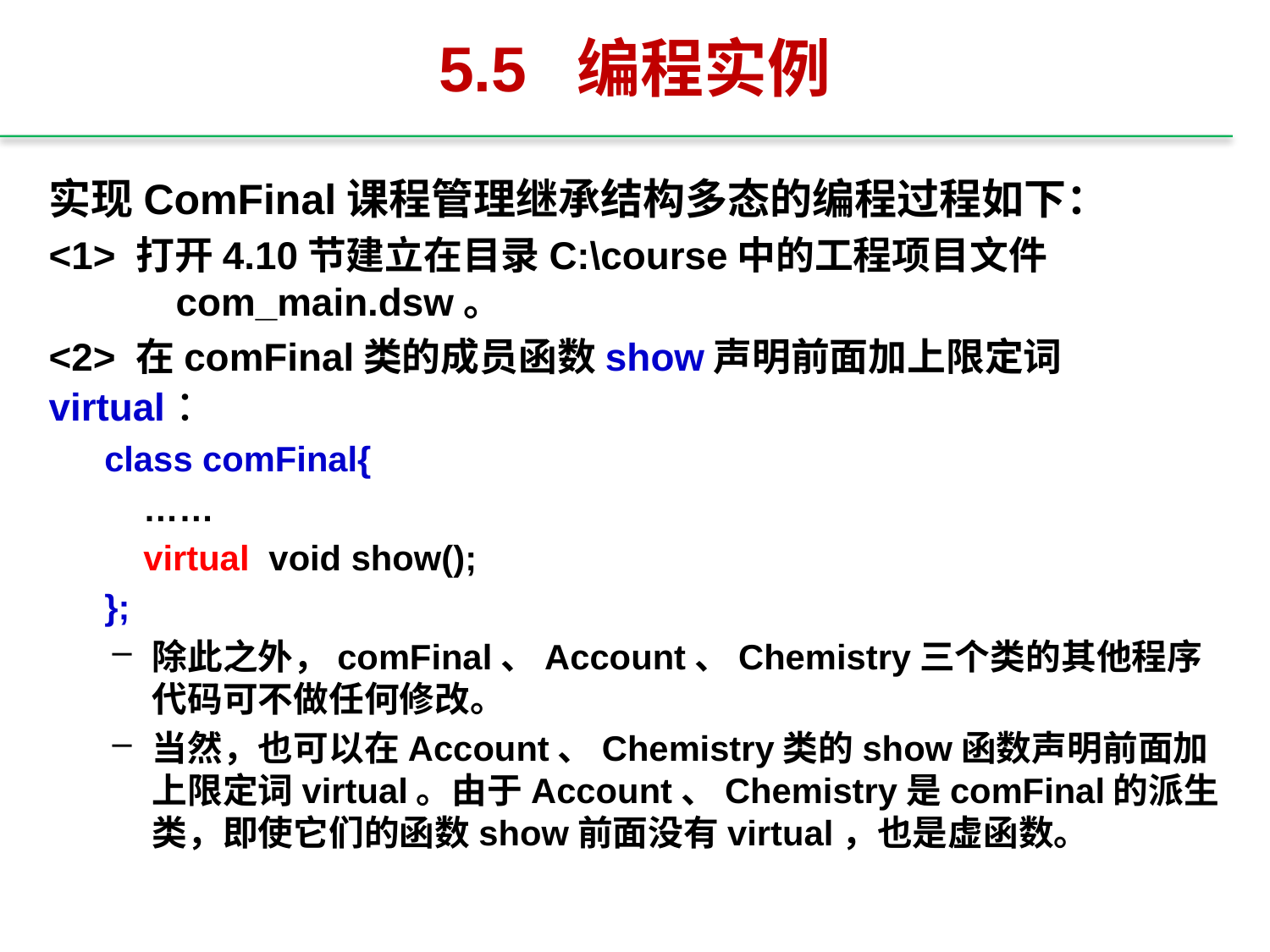

# 5.5  编程实例
实现ComFinal课程管理继承结构多态的编程过程如下：
<1> 打开4.10节建立在目录C:\course中的工程项目文件   	 	com_main.dsw。
<2> 在comFinal类的成员函数show声明前面加上限定词virtual：
class comFinal{
    ……
    virtual  void show();
};
除此之外，comFinal、Account、Chemistry三个类的其他程序代码可不做任何修改。
当然，也可以在Account、Chemistry类的show函数声明前面加上限定词virtual。由于Account、Chemistry是comFinal的派生类，即使它们的函数show前面没有virtual，也是虚函数。